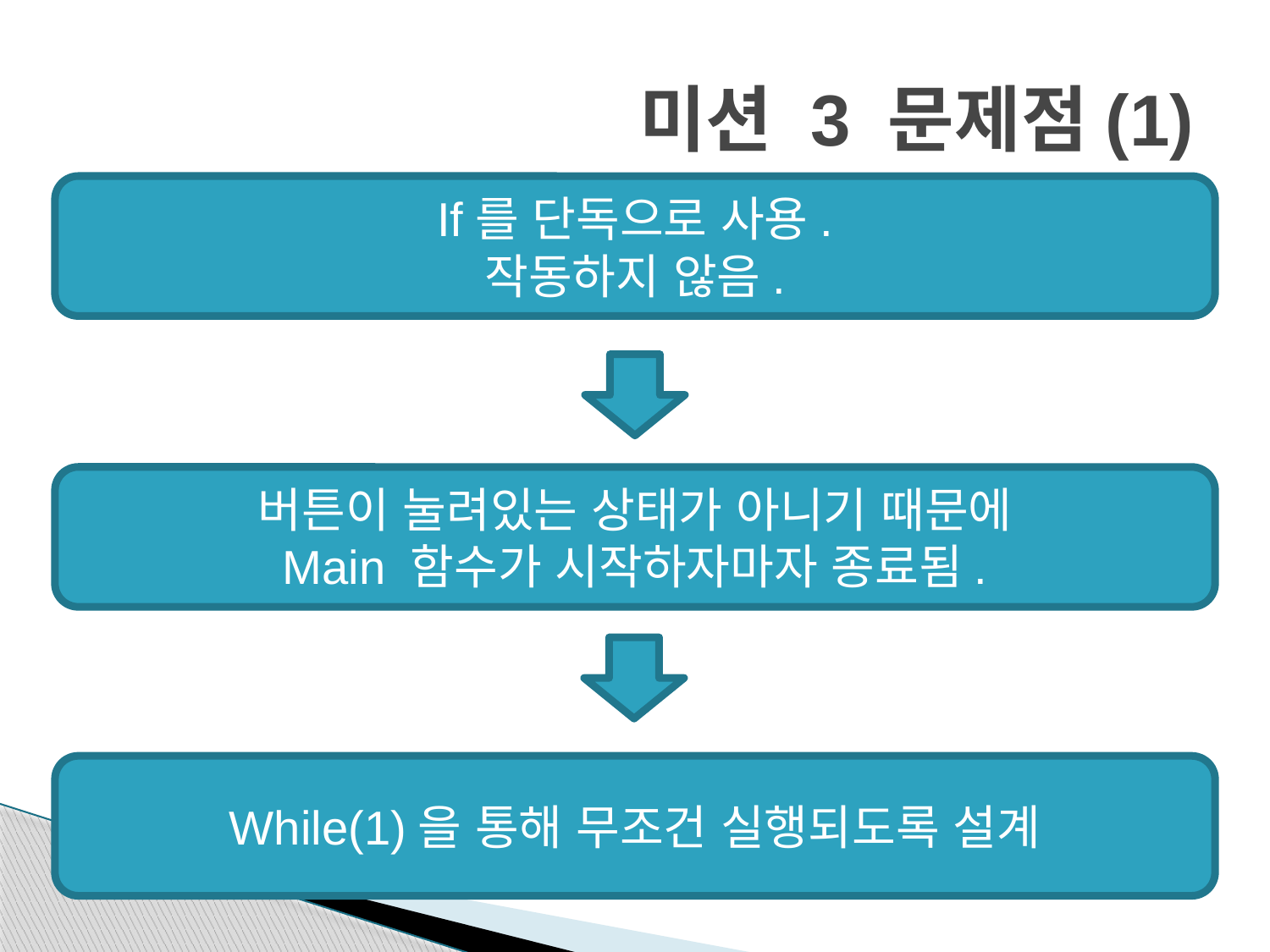

# 미션 3 문제점(1)
If를 단독으로 사용.
작동하지 않음.

버튼이 눌려있는 상태가 아니기 때문에
Main 함수가 시작하자마자 종료됨.

While(1)을 통해 무조건 실행되도록 설계